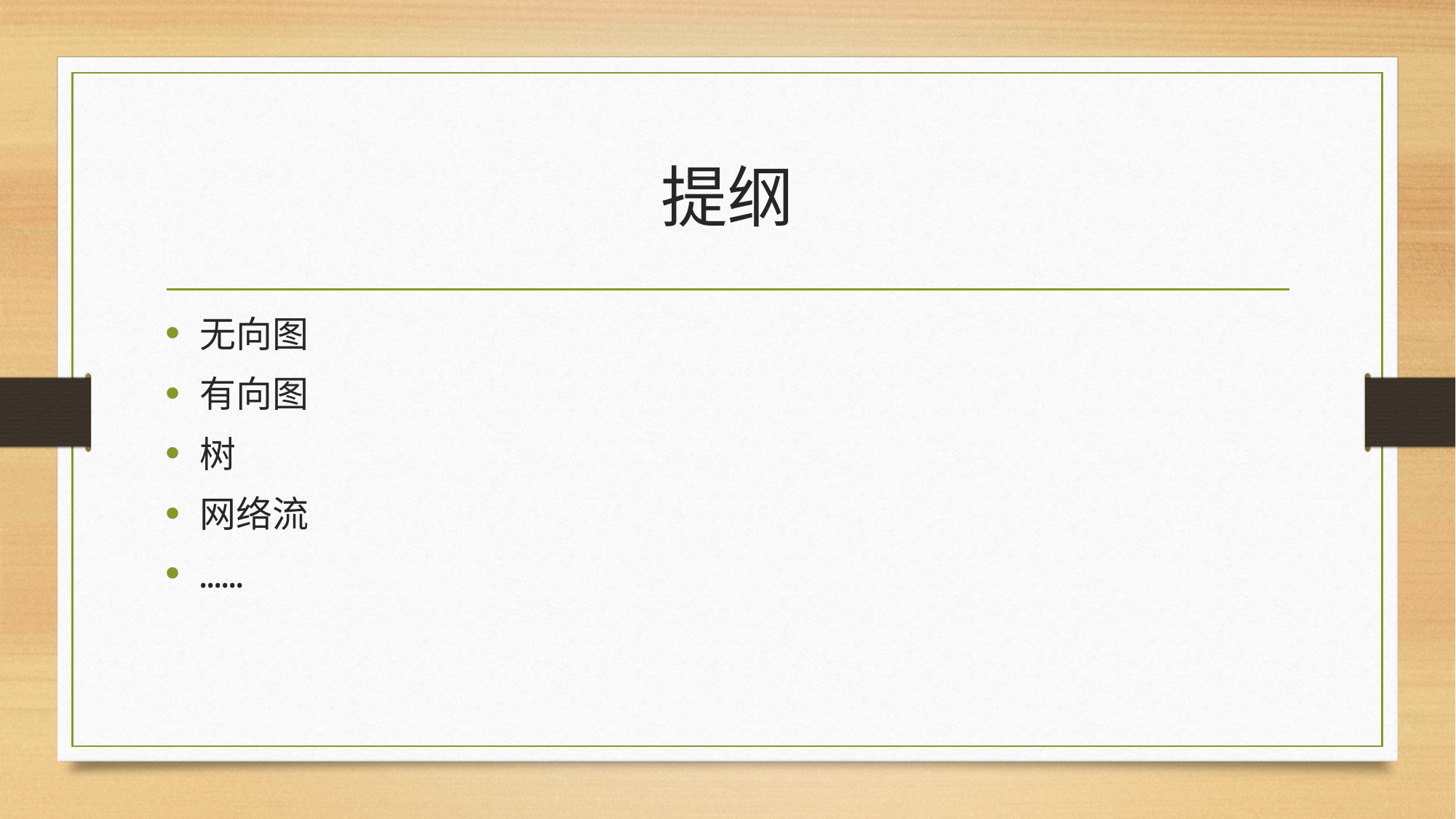

# 提纲
无向图
有向图
树
网络流
……